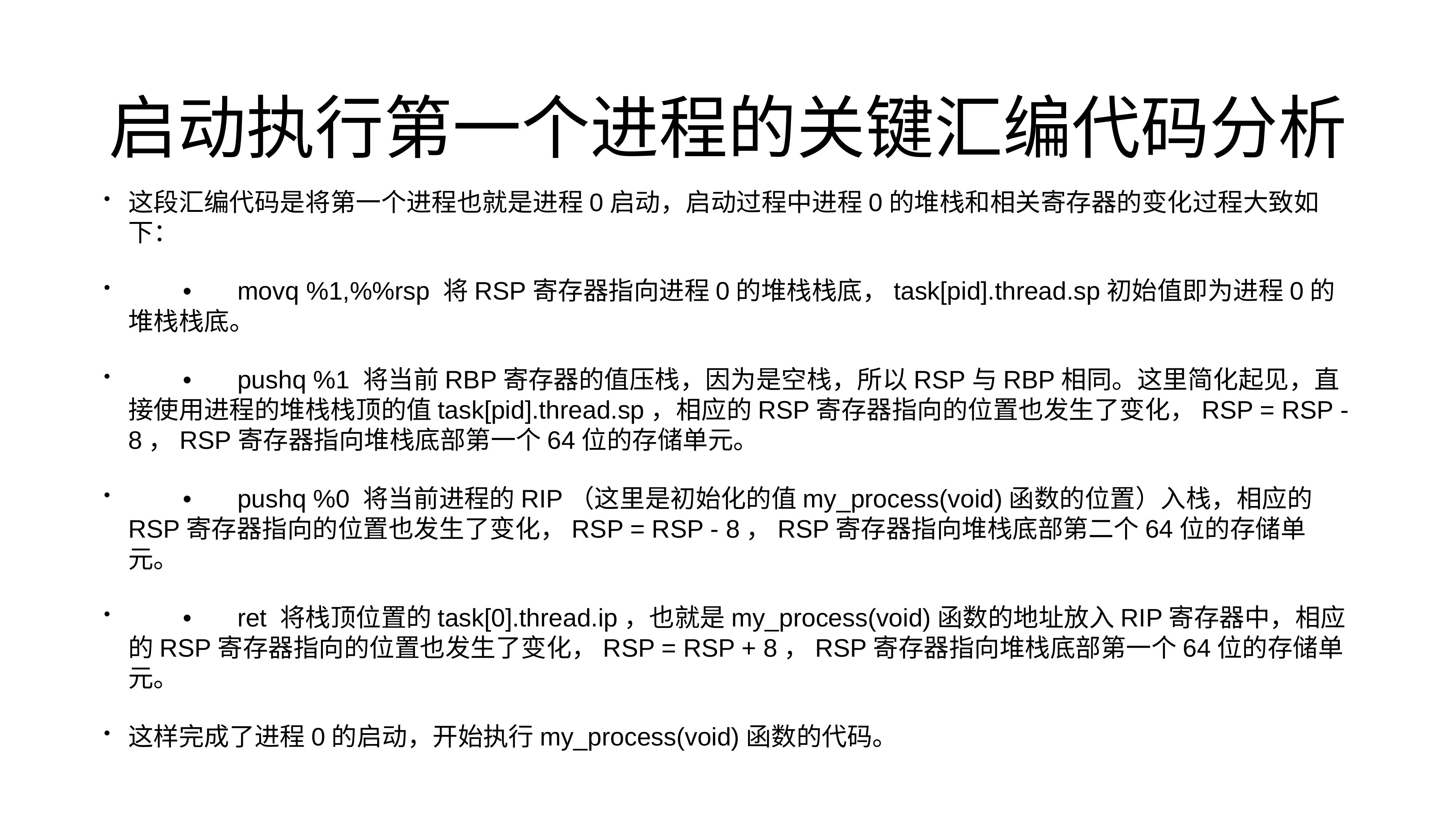

# 启动执行第一个进程的关键汇编代码分析
这段汇编代码是将第一个进程也就是进程0启动，启动过程中进程0的堆栈和相关寄存器的变化过程大致如下：
	•	movq %1,%%rsp 将RSP寄存器指向进程0的堆栈栈底，task[pid].thread.sp初始值即为进程0的堆栈栈底。
	•	pushq %1 将当前RBP寄存器的值压栈，因为是空栈，所以RSP与RBP相同。这里简化起见，直接使用进程的堆栈栈顶的值task[pid].thread.sp，相应的RSP寄存器指向的位置也发生了变化，RSP = RSP - 8，RSP寄存器指向堆栈底部第一个64位的存储单元。
	•	pushq %0 将当前进程的RIP（这里是初始化的值my_process(void)函数的位置）入栈，相应的RSP寄存器指向的位置也发生了变化，RSP = RSP - 8，RSP寄存器指向堆栈底部第二个64位的存储单元。
	•	ret 将栈顶位置的task[0].thread.ip，也就是my_process(void)函数的地址放入RIP寄存器中，相应的RSP寄存器指向的位置也发生了变化，RSP = RSP + 8，RSP寄存器指向堆栈底部第一个64位的存储单元。
这样完成了进程0的启动，开始执行my_process(void)函数的代码。